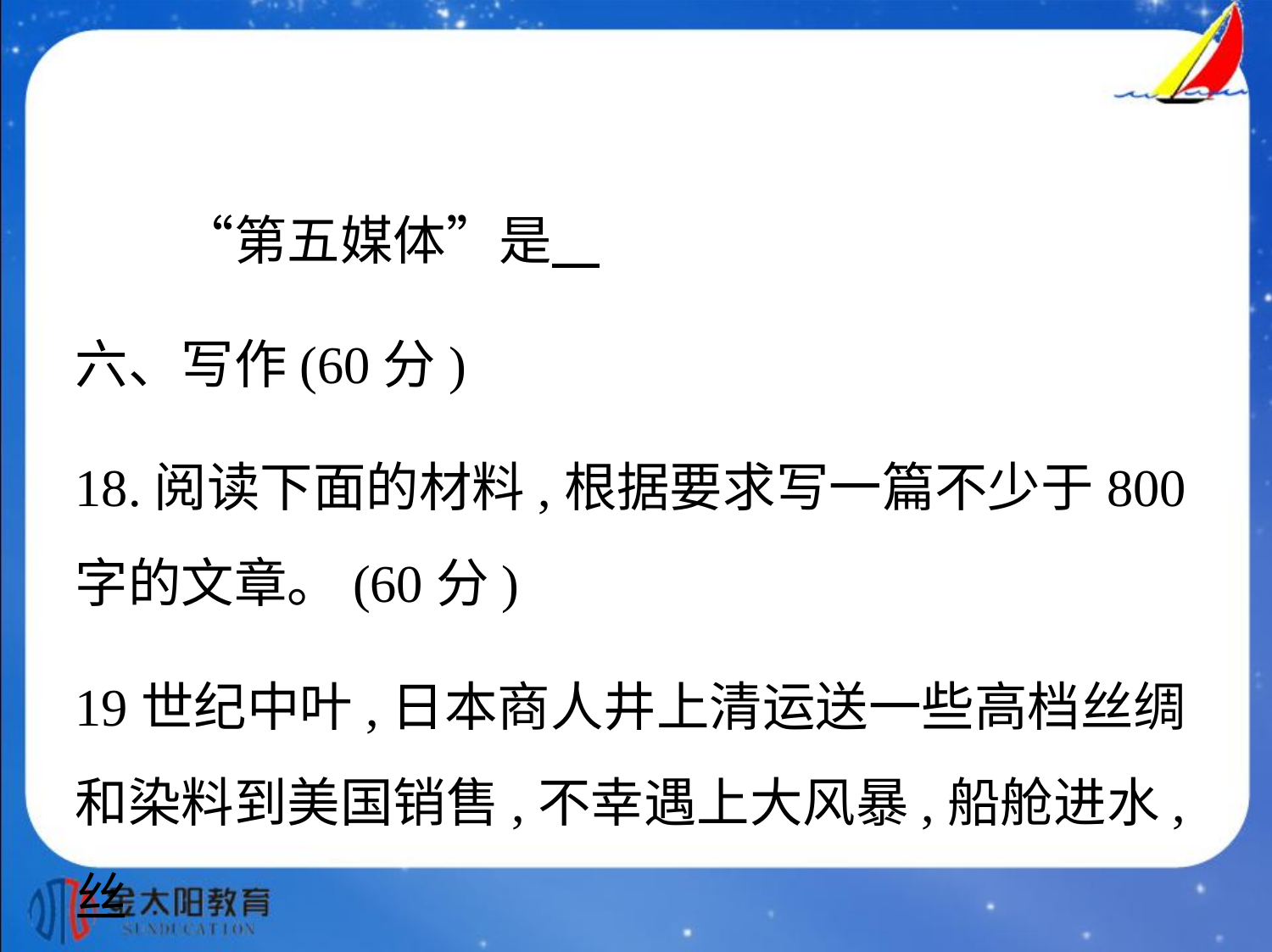

“第五媒体”是
六、写作(60分)
18.阅读下面的材料,根据要求写一篇不少于800
字的文章。(60分)
19世纪中叶,日本商人井上清运送一些高档丝绸
和染料到美国销售,不幸遇上大风暴,船舱进水,丝